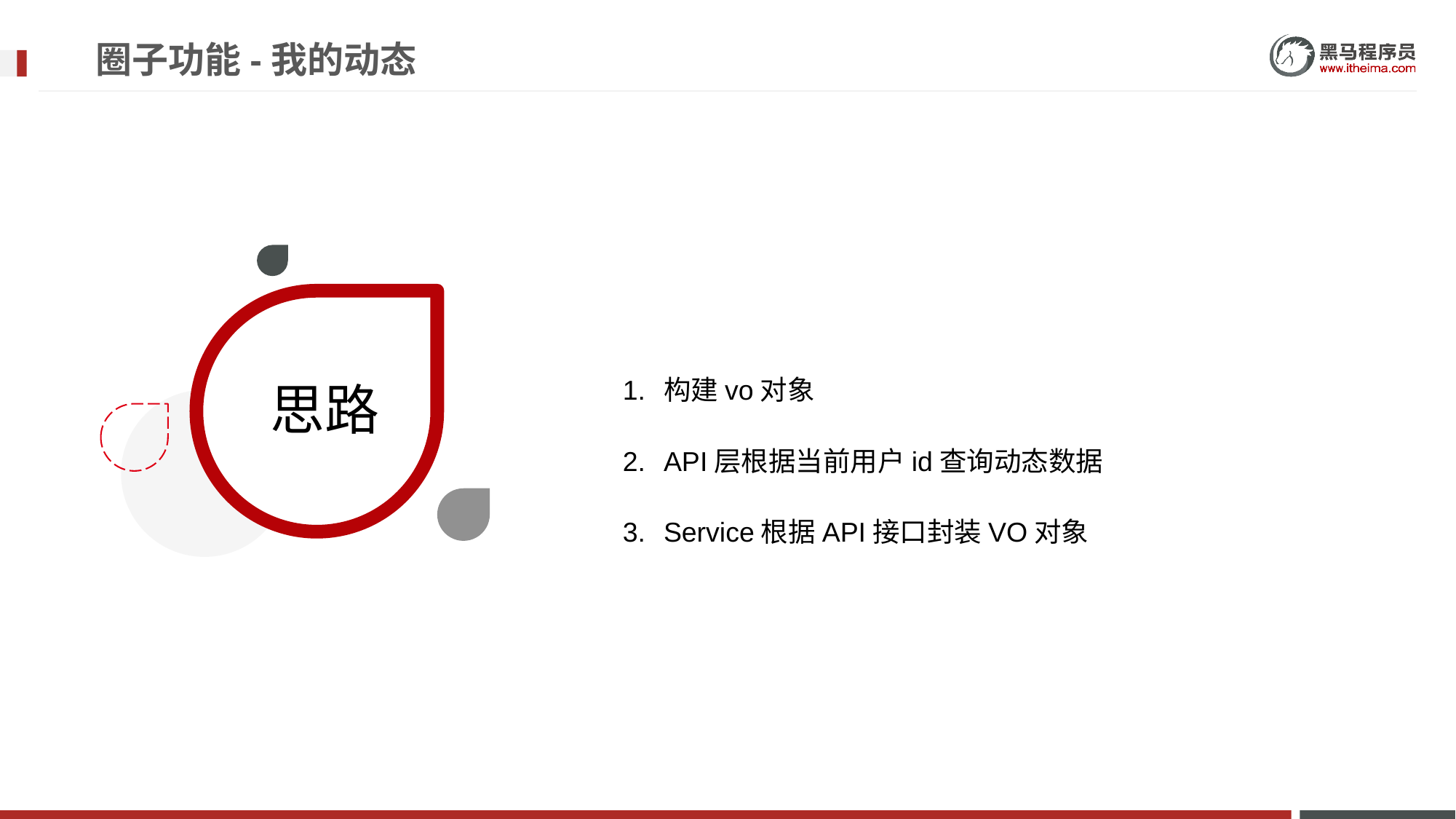

# 圈子功能-我的动态
构建vo对象
API层根据当前用户id查询动态数据
Service根据API接口封装VO对象